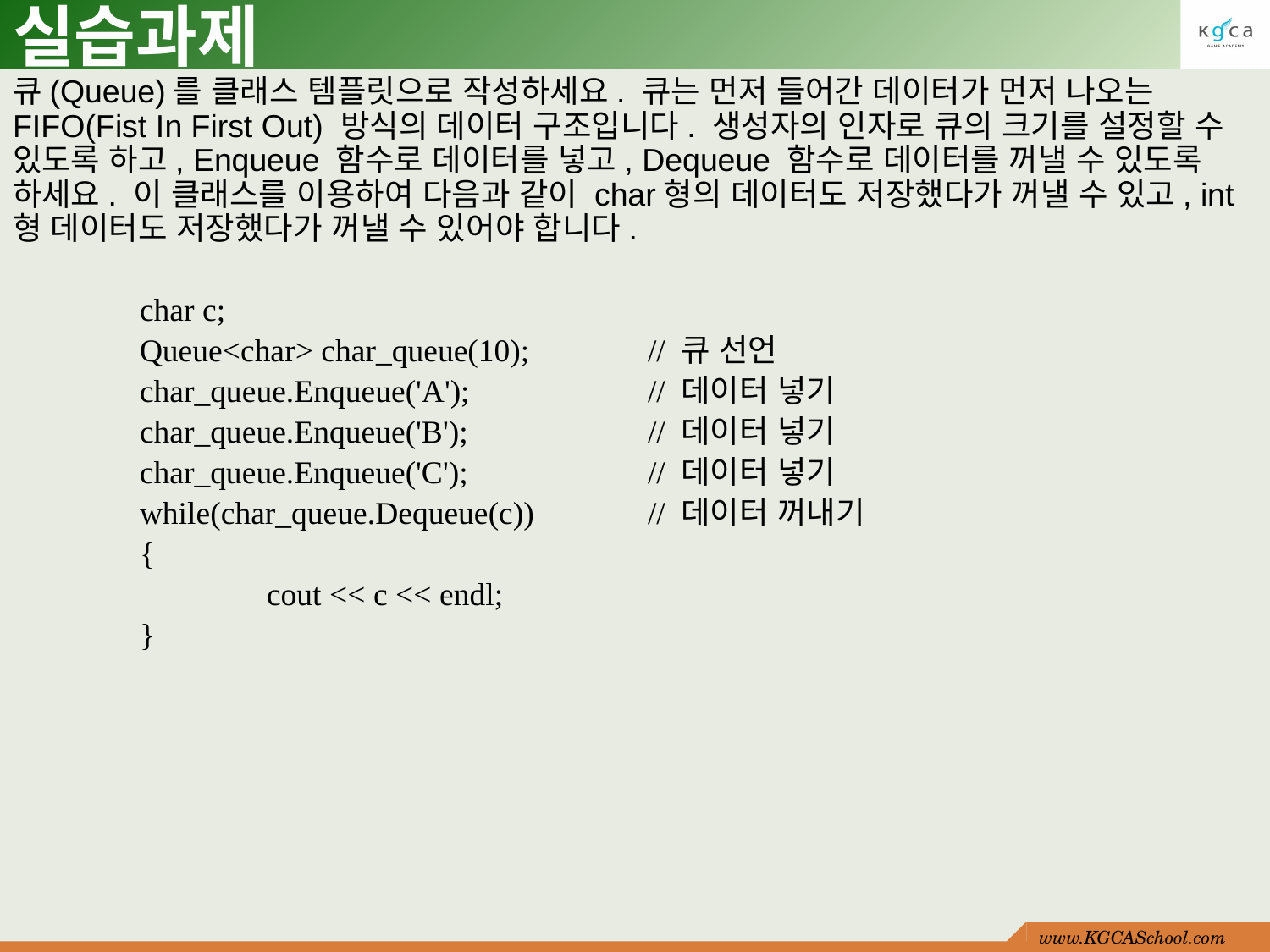

# 실습과제
큐(Queue)를 클래스 템플릿으로 작성하세요. 큐는 먼저 들어간 데이터가 먼저 나오는 FIFO(Fist In First Out) 방식의 데이터 구조입니다. 생성자의 인자로 큐의 크기를 설정할 수 있도록 하고, Enqueue 함수로 데이터를 넣고, Dequeue 함수로 데이터를 꺼낼 수 있도록 하세요. 이 클래스를 이용하여 다음과 같이 char형의 데이터도 저장했다가 꺼낼 수 있고, int형 데이터도 저장했다가 꺼낼 수 있어야 합니다.

	char c;
	Queue<char> char_queue(10);	// 큐 선언
	char_queue.Enqueue('A');		// 데이터 넣기
	char_queue.Enqueue('B');		// 데이터 넣기
	char_queue.Enqueue('C');		// 데이터 넣기
	while(char_queue.Dequeue(c))	// 데이터 꺼내기
	{
		cout << c << endl;
	}